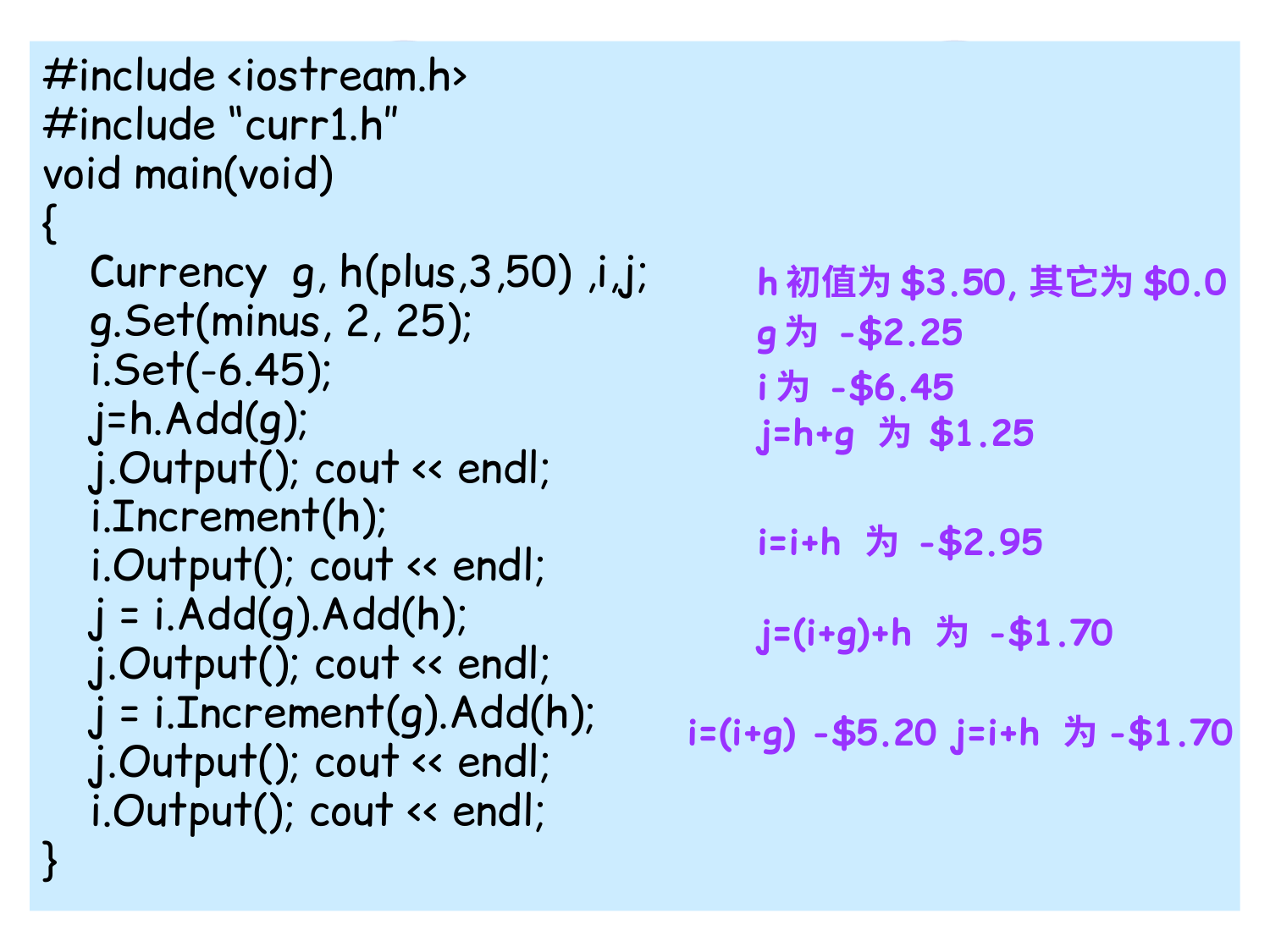

# 1.4	类： Currency的应用
#include <iostream.h>
#include “curr1.h”
void main(void)
{
	Currency  g, h(plus,3,50) ,i,j;
	g.Set(minus, 2, 25);
	i.Set(-6.45);
	j=h.Add(g);
	j.Output(); cout << endl;
	i.Increment(h);
	i.Output(); cout << endl;
	j = i.Add(g).Add(h);
	j.Output(); cout << endl;
	j = i.Increment(g).Add(h);
	j.Output(); cout << endl;
	i.Output(); cout << endl;
}
h初值为$3.50,其它为$0.0
g为 -$2.25
i为 -$6.45
j=h+g 为 $1.25
i=i+h 为 -$2.95
j=(i+g)+h 为 -$1.70
i=(i+g) -$5.20 j=i+h 为-$1.70
19.9.4
30